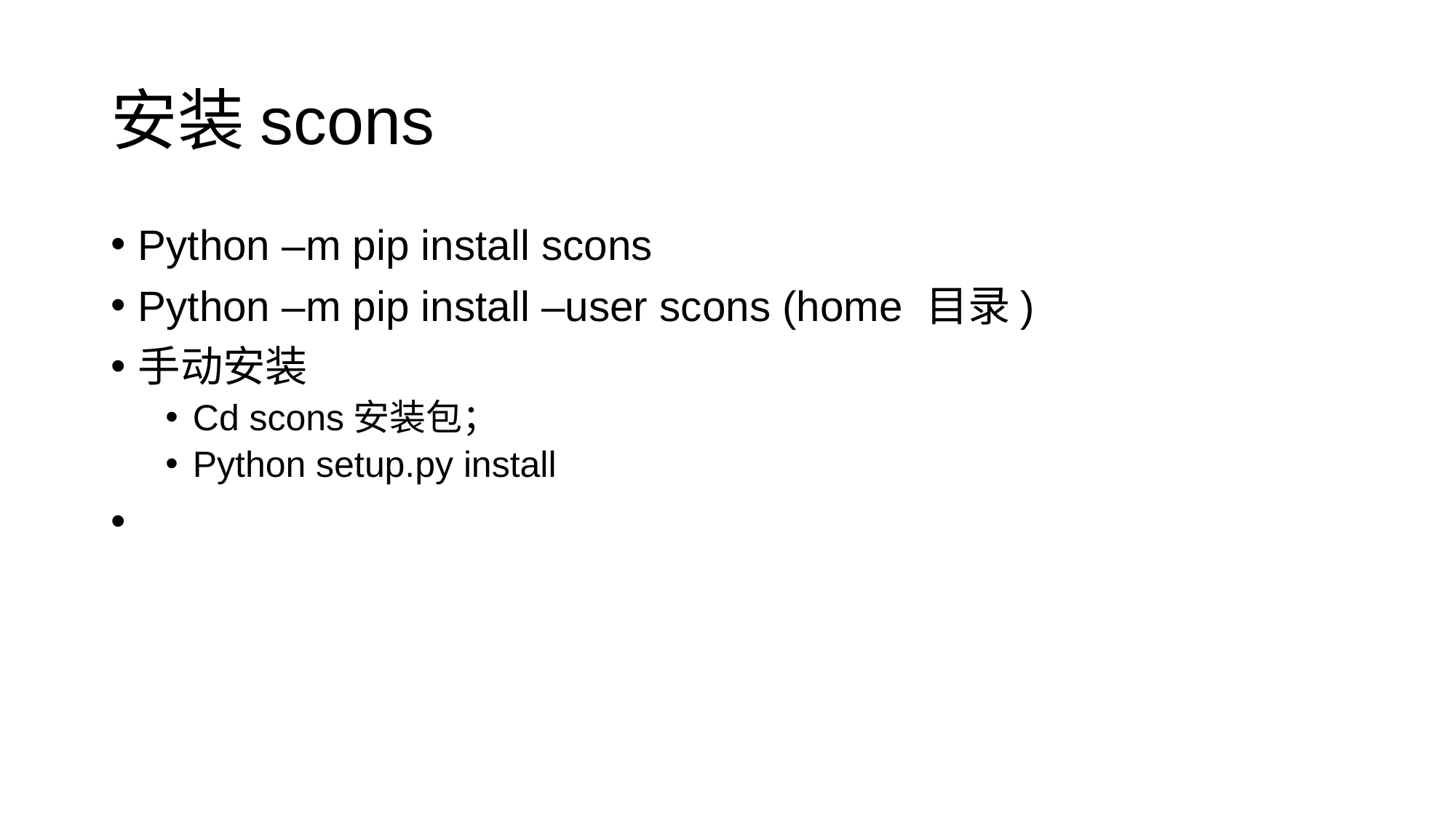

# 安装scons
Python –m pip install scons
Python –m pip install –user scons (home 目录)
手动安装
Cd scons安装包；
Python setup.py install